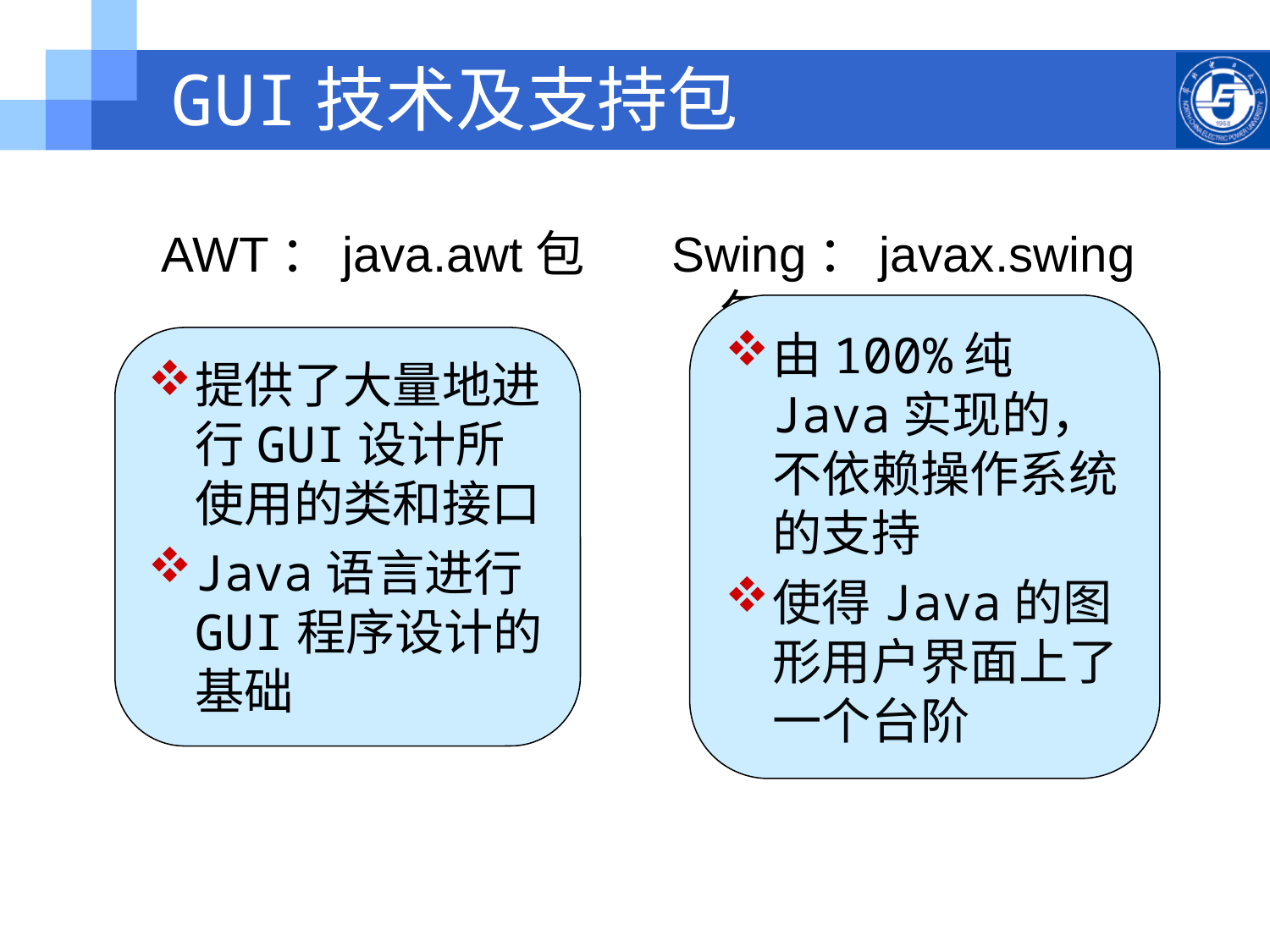

# GUI技术及支持包
AWT：java.awt包
Swing：javax.swing包
提供了大量地进行GUI设计所使用的类和接口
Java语言进行GUI程序设计的基础
由100%纯Java实现的，不依赖操作系统的支持
使得Java的图形用户界面上了一个台阶